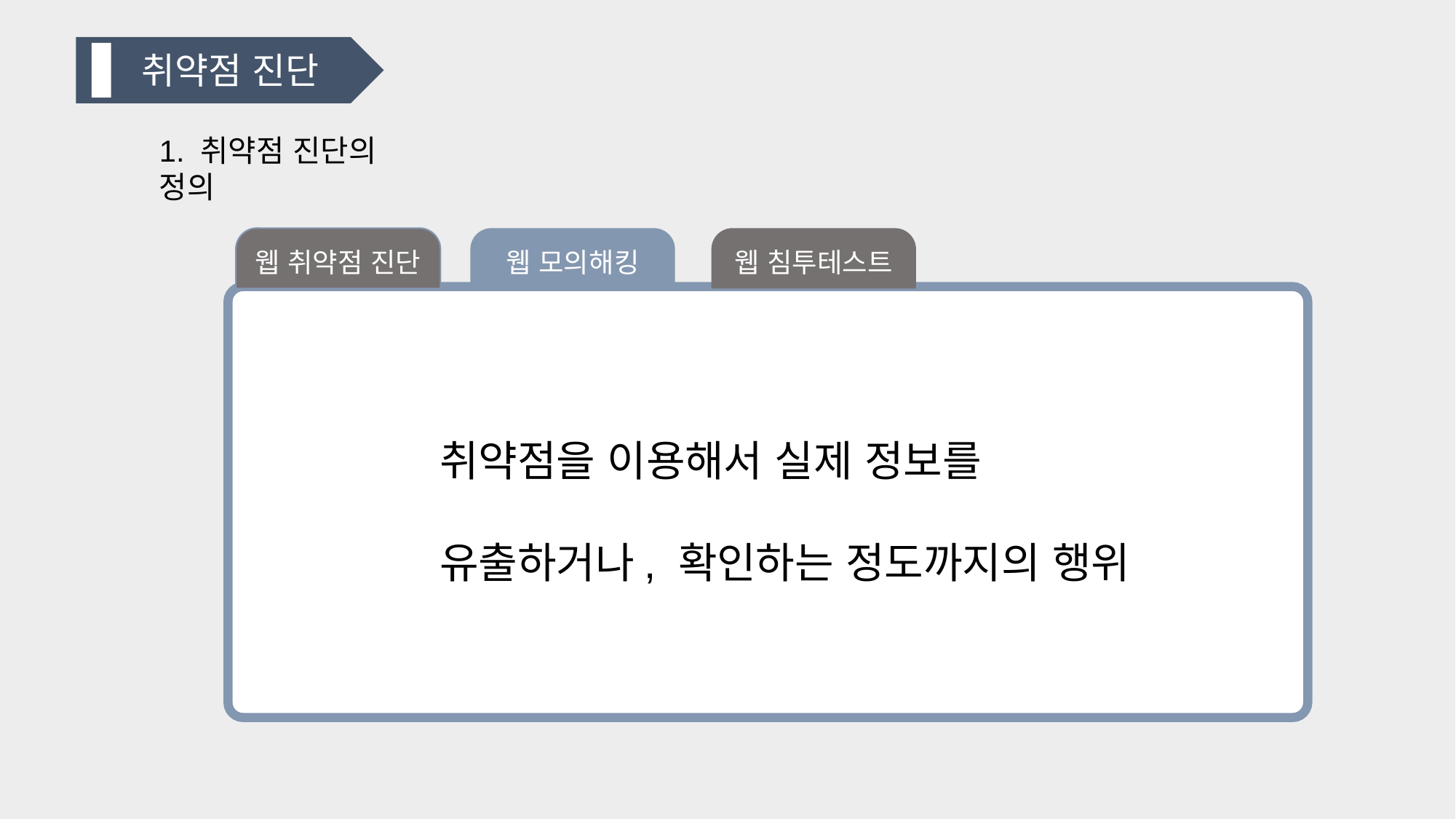

취약점 진단

1. 취약점 진단의 정의
웹 취약점 진단
웹 모의해킹
웹 침투테스트

취약점을 이용해서 실제 정보를 유출하거나, 확인하는 정도까지의 행위